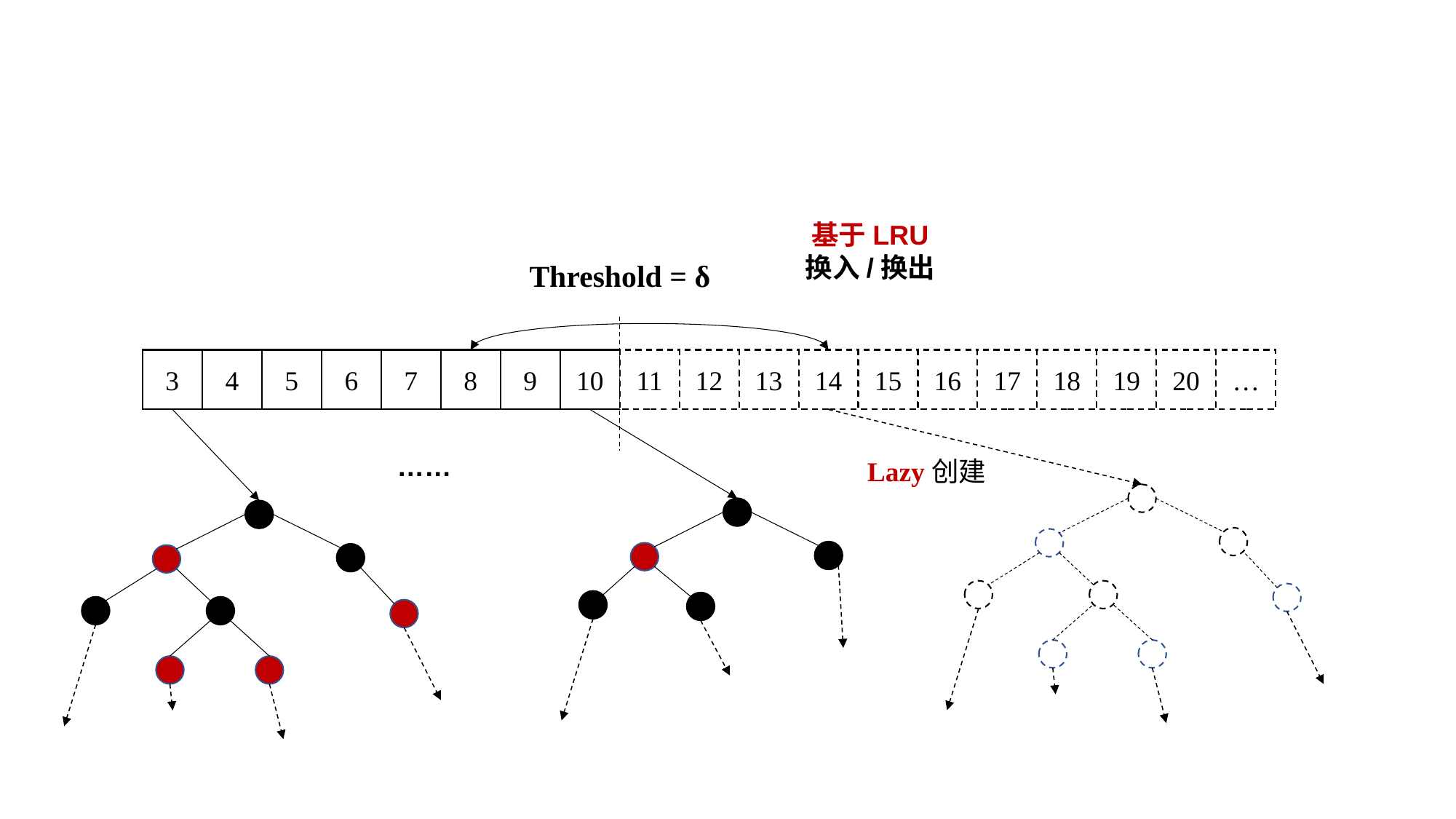

基于LRU
换入/换出

Threshold = δ
9
10
17
18
19
20
…
3
4
5
6
7
8
11
12
13
14
15
16

Lazy创建

……